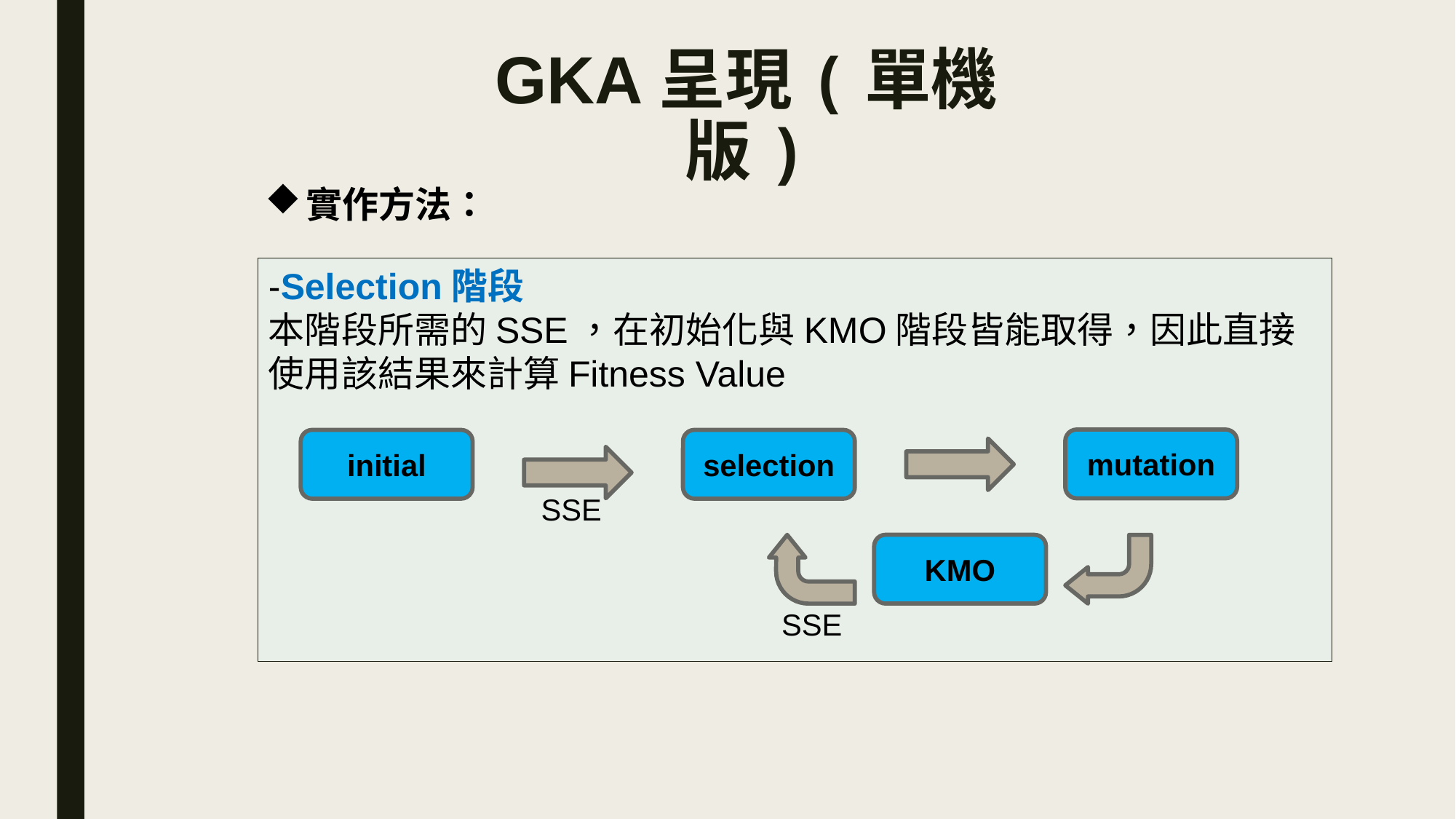

# GKA呈現(單機版)

實作方法：
-Selection階段
本階段所需的SSE，在初始化與KMO階段皆能取得，因此直接使用該結果來計算Fitness Value

mutation
initial
selection

SSE

SSE
KMO